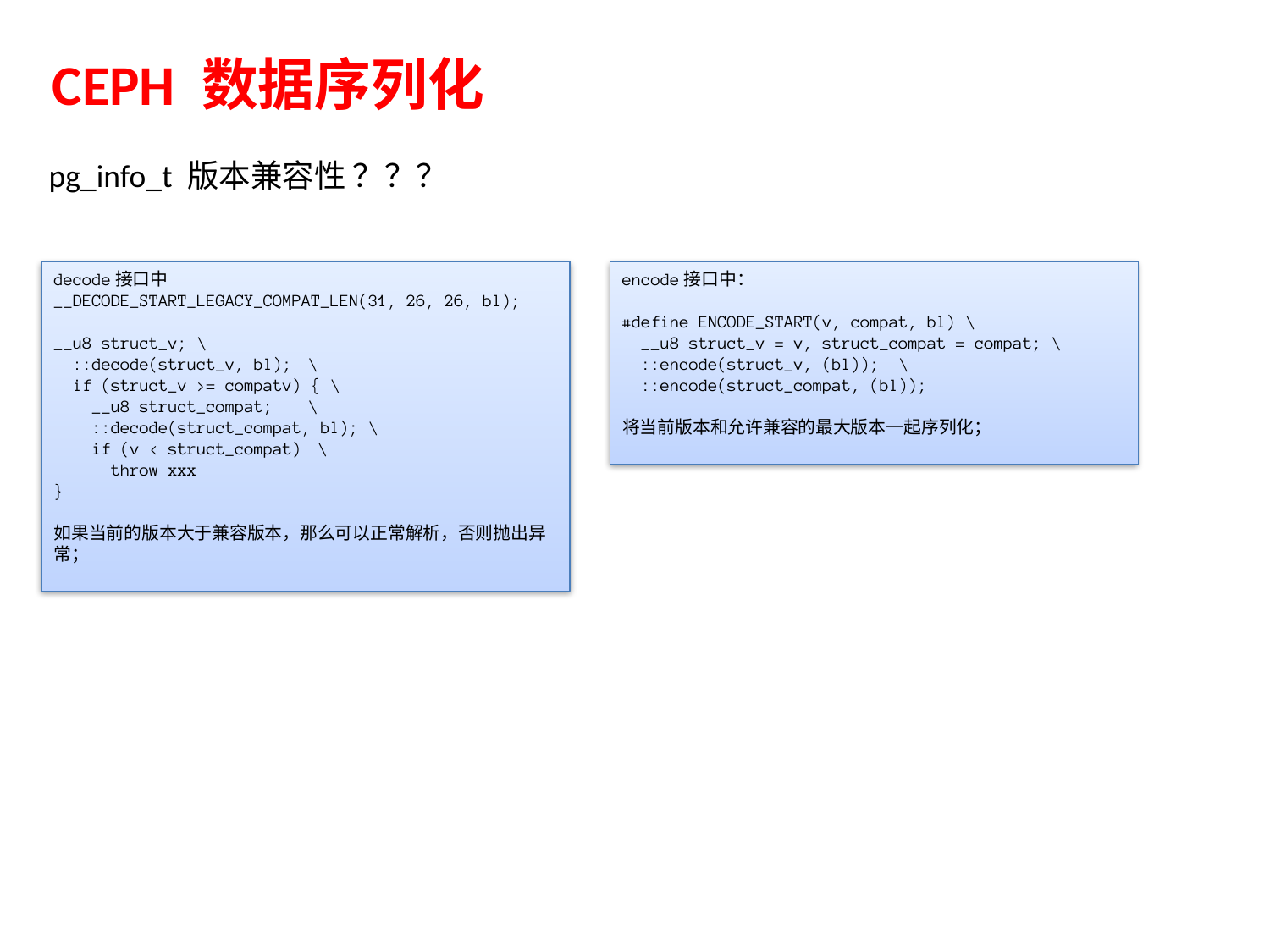

CEPH 数据序列化
pg_info_t 版本兼容性 ？？？
decode接口中
__DECODE_START_LEGACY_COMPAT_LEN(31, 26, 26, bl);

__u8 struct_v; \
  ::decode(struct_v, bl);	\
  if (struct_v >= compatv) { \
    __u8 struct_compat;	\
    ::decode(struct_compat, bl); \
    if (v < struct_compat)	 \
      throw xxx
}

如果当前的版本大于兼容版本，那么可以正常解析，否则抛出异常；

encode接口中：

#define ENCODE_START(v, compat, bl) \
  __u8 struct_v = v, struct_compat = compat; \
  ::encode(struct_v, (bl));  \
  ::encode(struct_compat, (bl));

将当前版本和允许兼容的最大版本一起序列化；